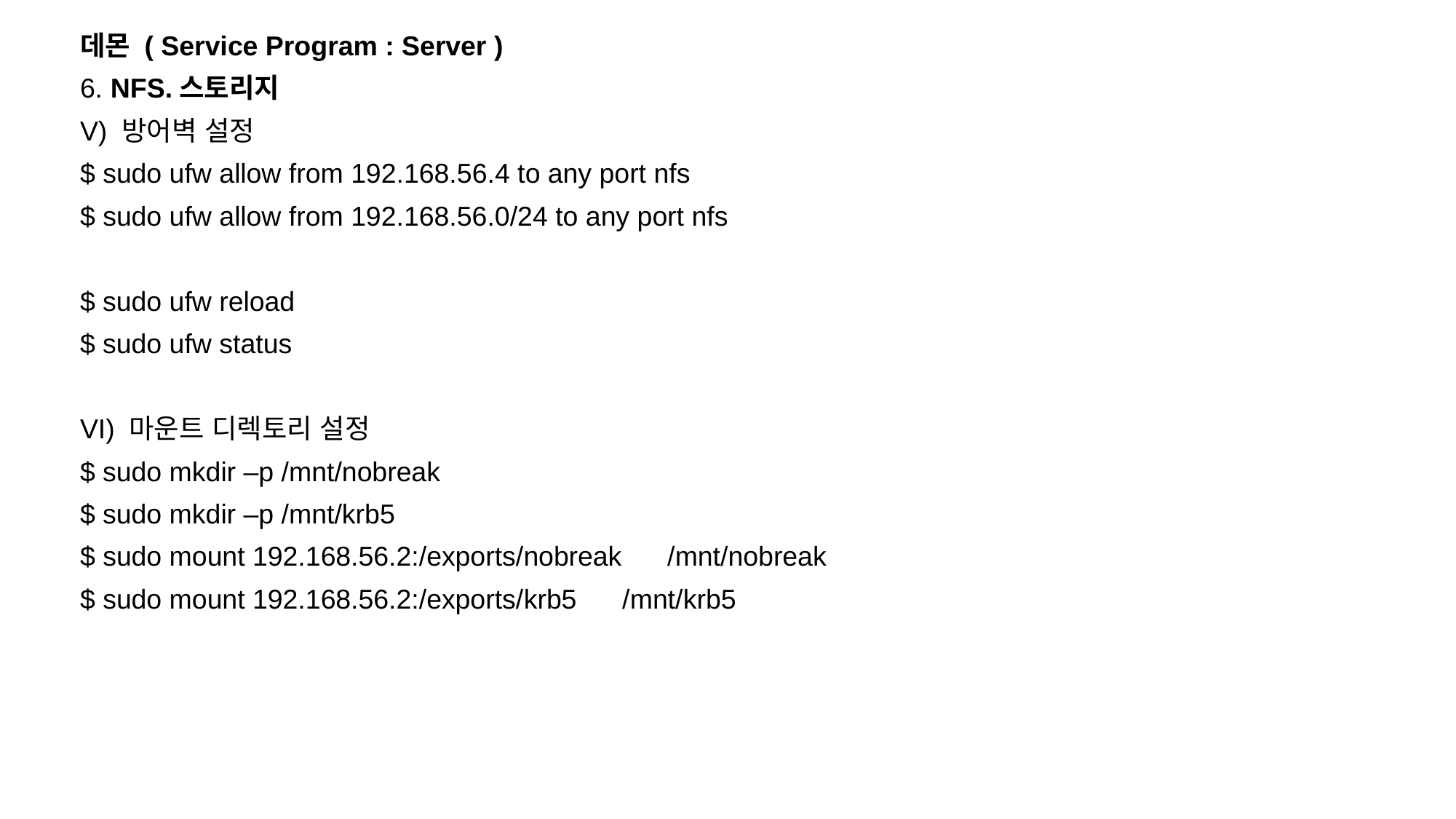

데몬 ( Service Program : Server )
6. NFS.스토리지
V) 방어벽 설정
$ sudo ufw allow from 192.168.56.4 to any port nfs
$ sudo ufw allow from 192.168.56.0/24 to any port nfs

$ sudo ufw reload
$ sudo ufw status

VI) 마운트 디렉토리 설정
$ sudo mkdir –p /mnt/nobreak
$ sudo mkdir –p /mnt/krb5
$ sudo mount 192.168.56.2:/exports/nobreak      /mnt/nobreak
$ sudo mount 192.168.56.2:/exports/krb5      /mnt/krb5